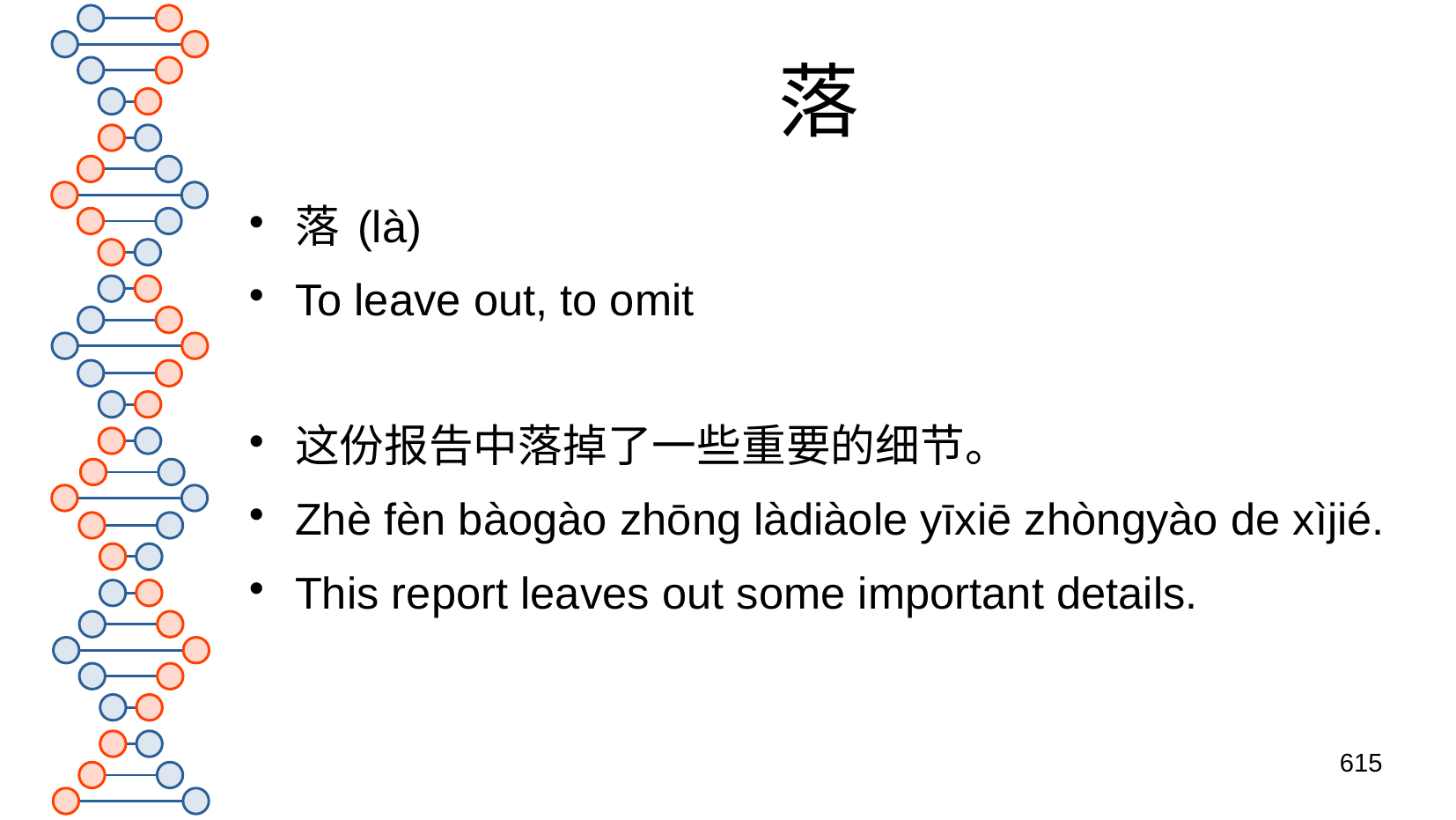

# 落
落 (là)
To leave out, to omit

这份报告中落掉了一些重要的细节。
Zhè fèn bàogào zhōng làdiàole yīxiē zhòngyào de xìjié.
This report leaves out some important details.
615